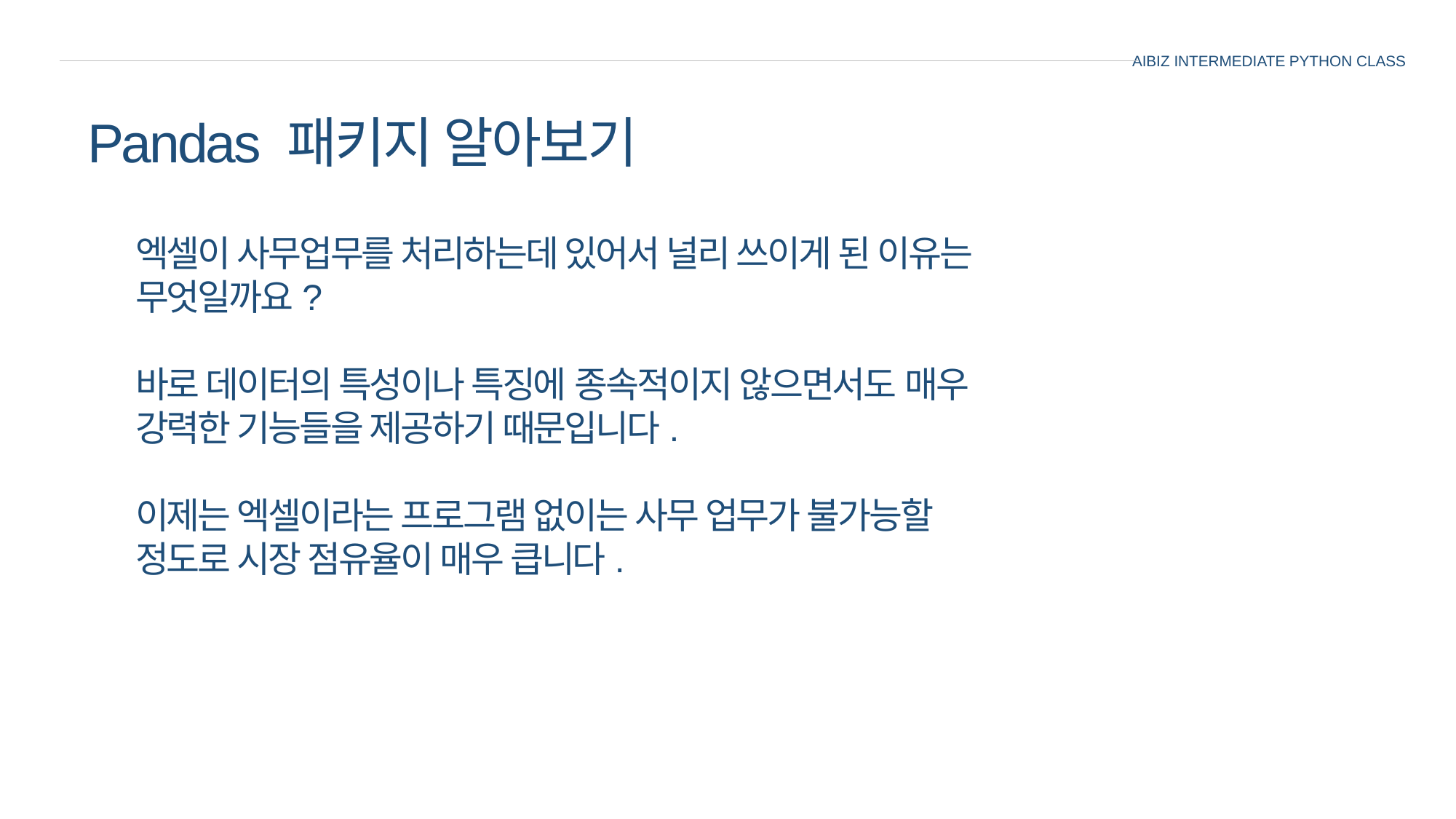

AIBIZ INTERMEDIATE PYTHON CLASS
Pandas 패키지 알아보기
엑셀이 사무업무를 처리하는데 있어서 널리 쓰이게 된 이유는 무엇일까요?

바로 데이터의 특성이나 특징에 종속적이지 않으면서도 매우 강력한 기능들을 제공하기 때문입니다.

이제는 엑셀이라는 프로그램 없이는 사무 업무가 불가능할 정도로 시장 점유율이 매우 큽니다.